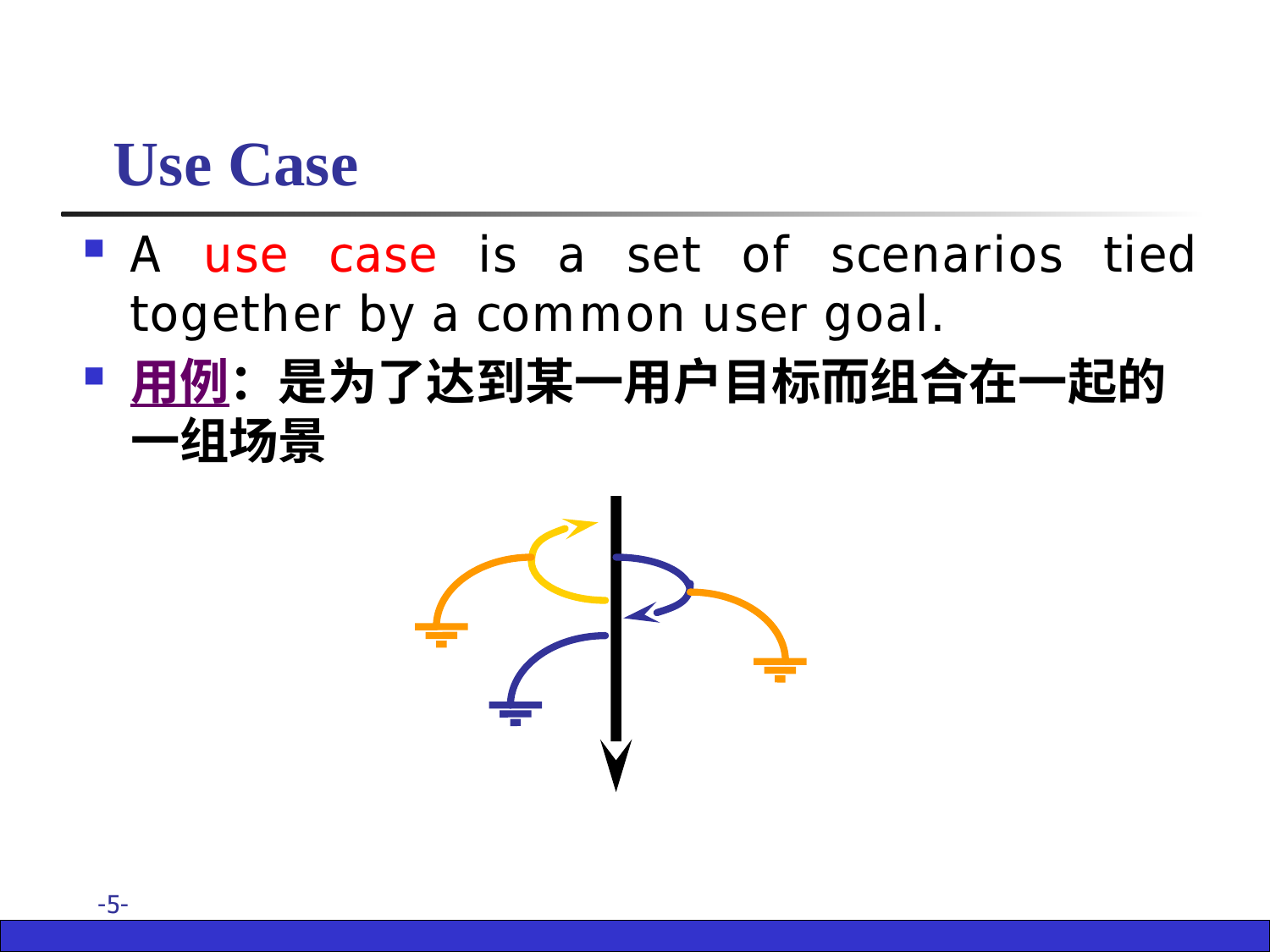

# Use Case
A use case is a set of scenarios tied together by a common user goal.
用例：是为了达到某一用户目标而组合在一起的一组场景

-5-